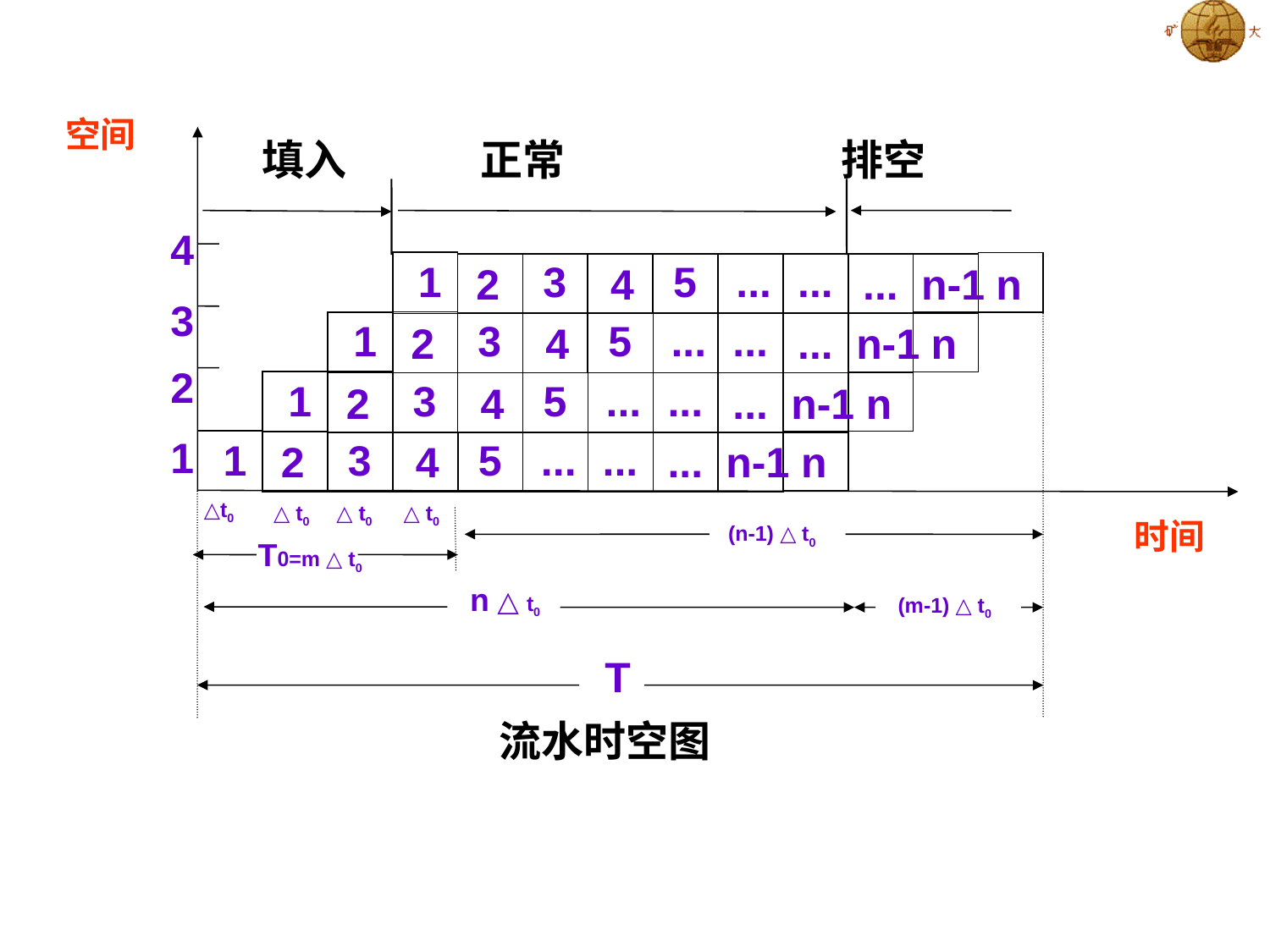

空间

填入              正常                             排空

4
1
3
5
...
...
2
4
...
n-1
n

1
3
5
...
...
2
4
...
n-1
n

1
3
5
...
...
2
4
...
n-1
n

1
3
5
...
...
2
4
...
n-1
n

3
2
1
△t0

△ t0
△ t0
△ t0

时间
(n-1) △ t0
T0=m △ t0

n △ t0

T

(m-1) △ t0

流水时空图